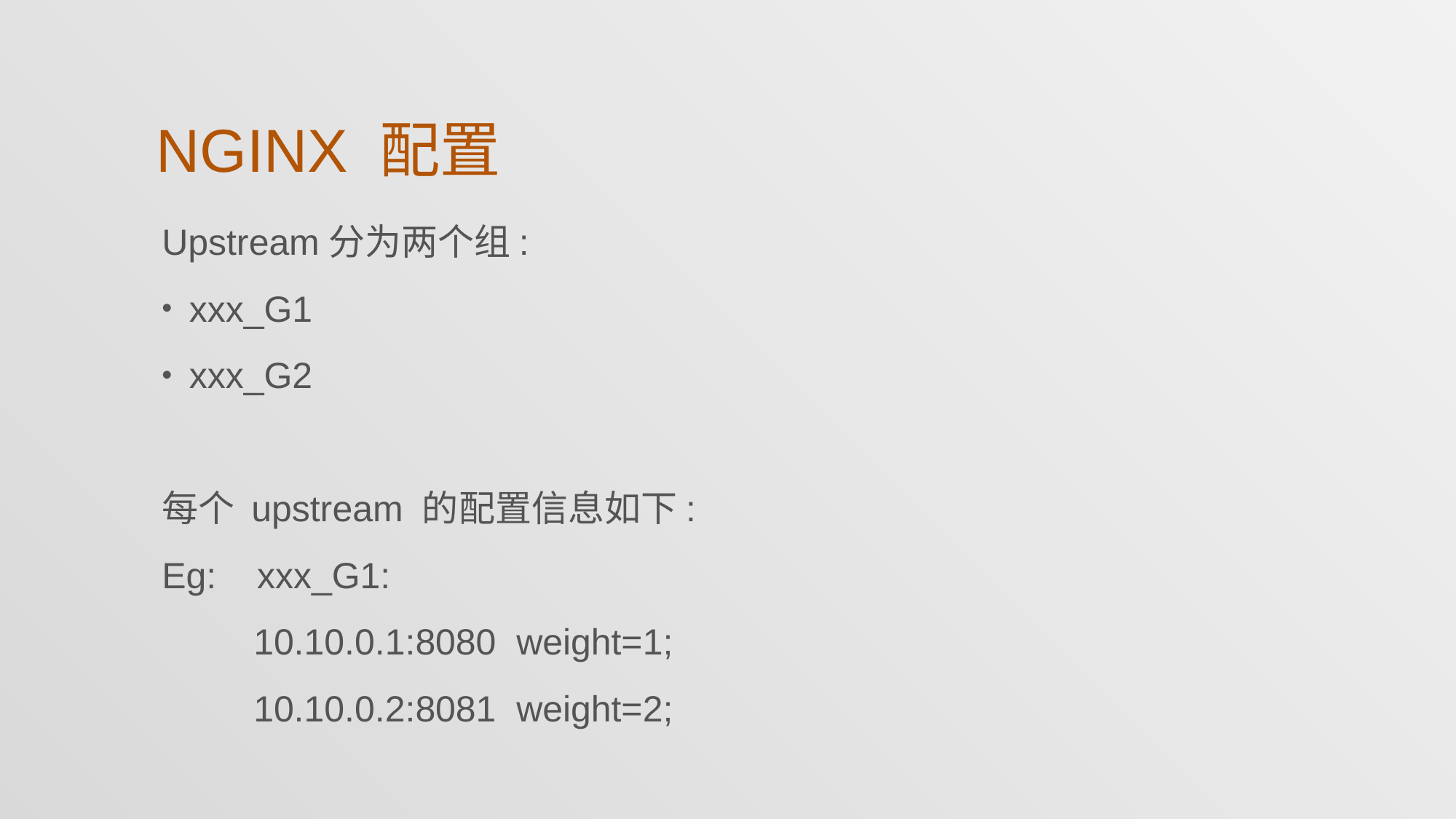

# Nginx 配置
Upstream分为两个组:
xxx_G1
xxx_G2

每个 upstream 的配置信息如下:
Eg:    xxx_G1:
         10.10.0.1:8080  weight=1;
         10.10.0.2:8081  weight=2;